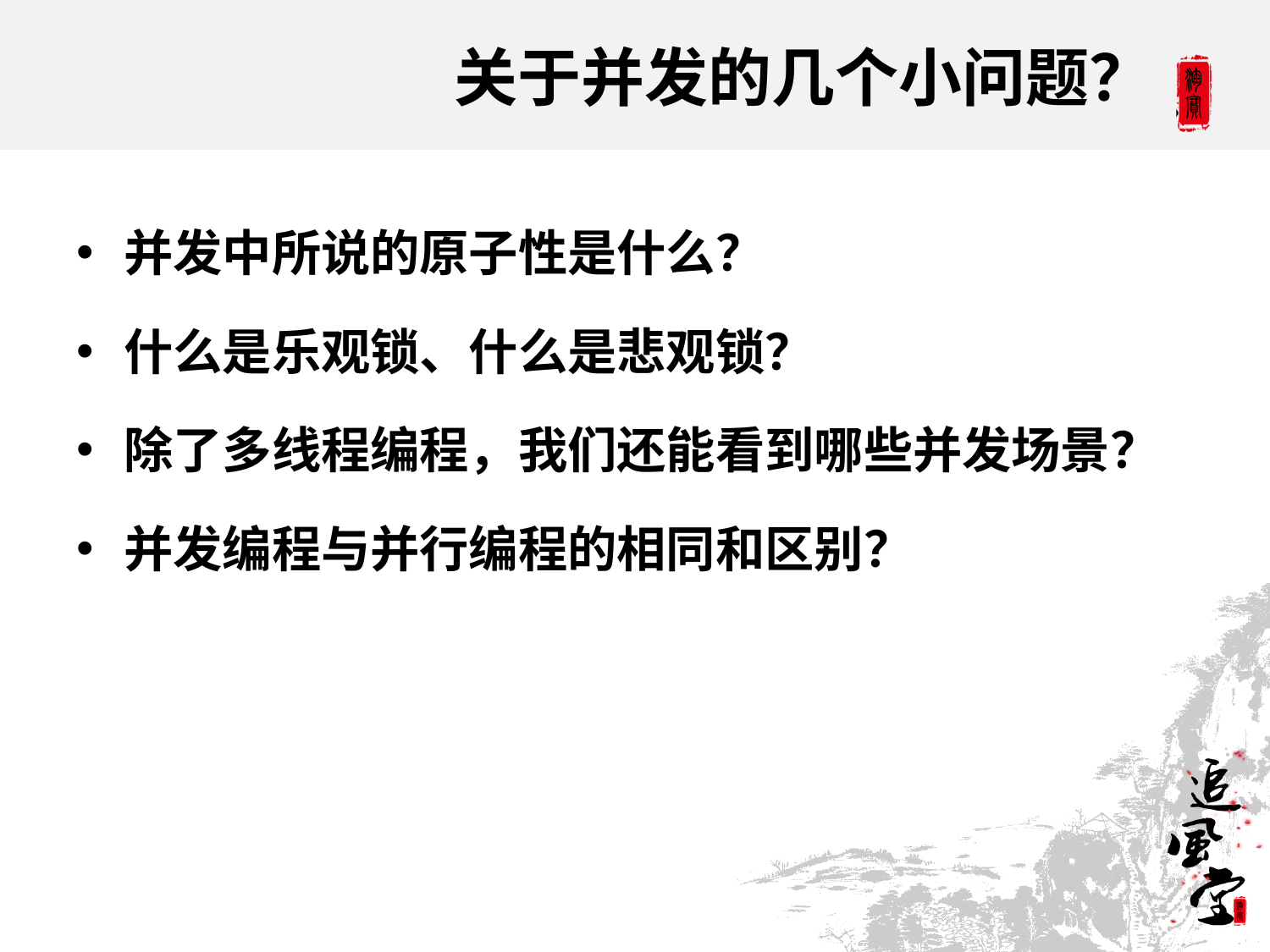

# 关于并发的几个小问题？
并发中所说的原子性是什么？
什么是乐观锁、什么是悲观锁？
除了多线程编程，我们还能看到哪些并发场景？
并发编程与并行编程的相同和区别？